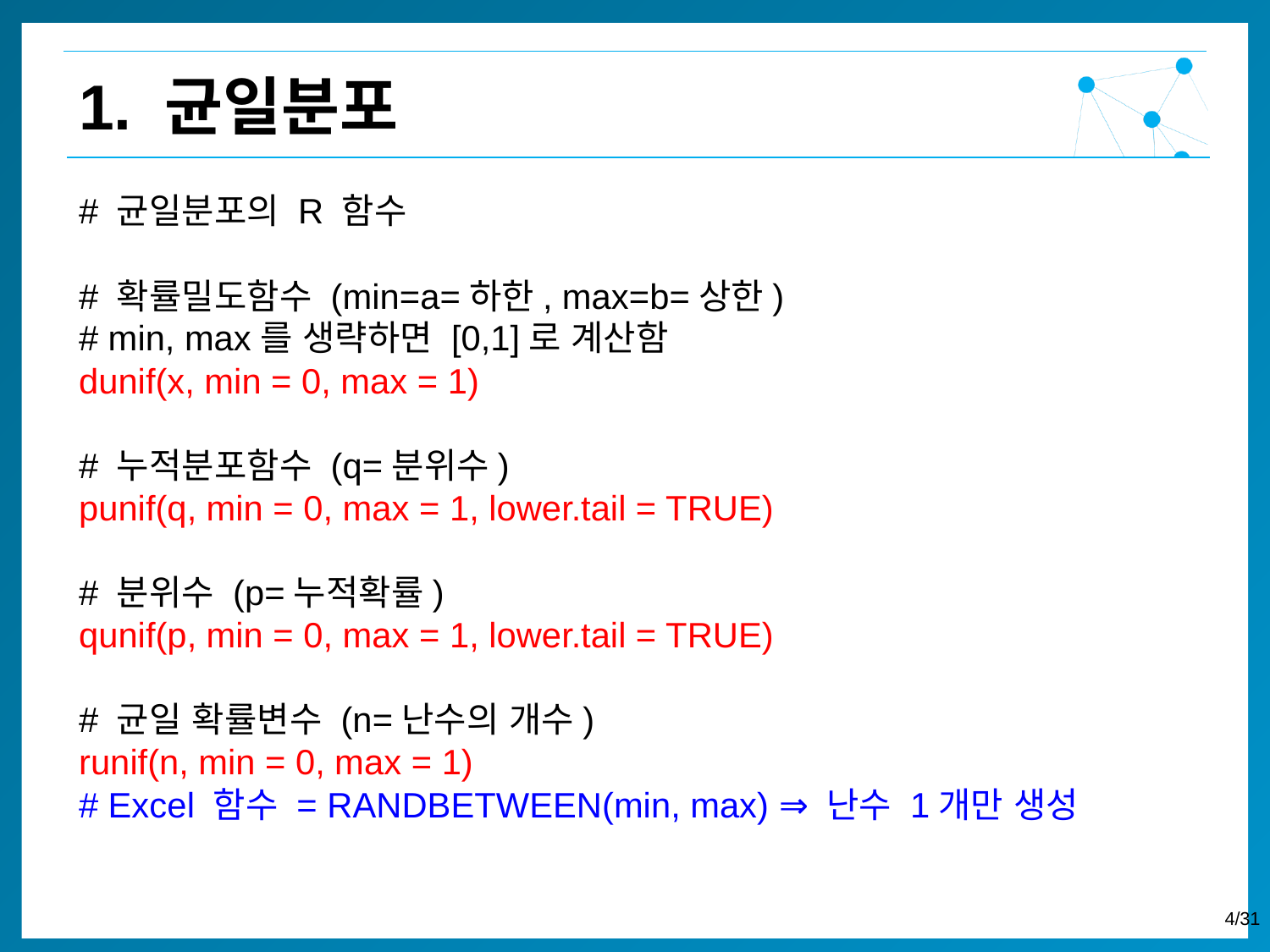

1. 균일분포
# 균일분포의 R 함수

# 확률밀도함수 (min=a=하한, max=b=상한)
# min, max를 생략하면 [0,1]로 계산함
dunif(x, min = 0, max = 1)

# 누적분포함수 (q=분위수)
punif(q, min = 0, max = 1, lower.tail = TRUE)

# 분위수 (p=누적확률)
qunif(p, min = 0, max = 1, lower.tail = TRUE)

# 균일 확률변수 (n=난수의 개수)
runif(n, min = 0, max = 1)
# Excel 함수 = RANDBETWEEN(min, max) ⇒ 난수 1개만 생성